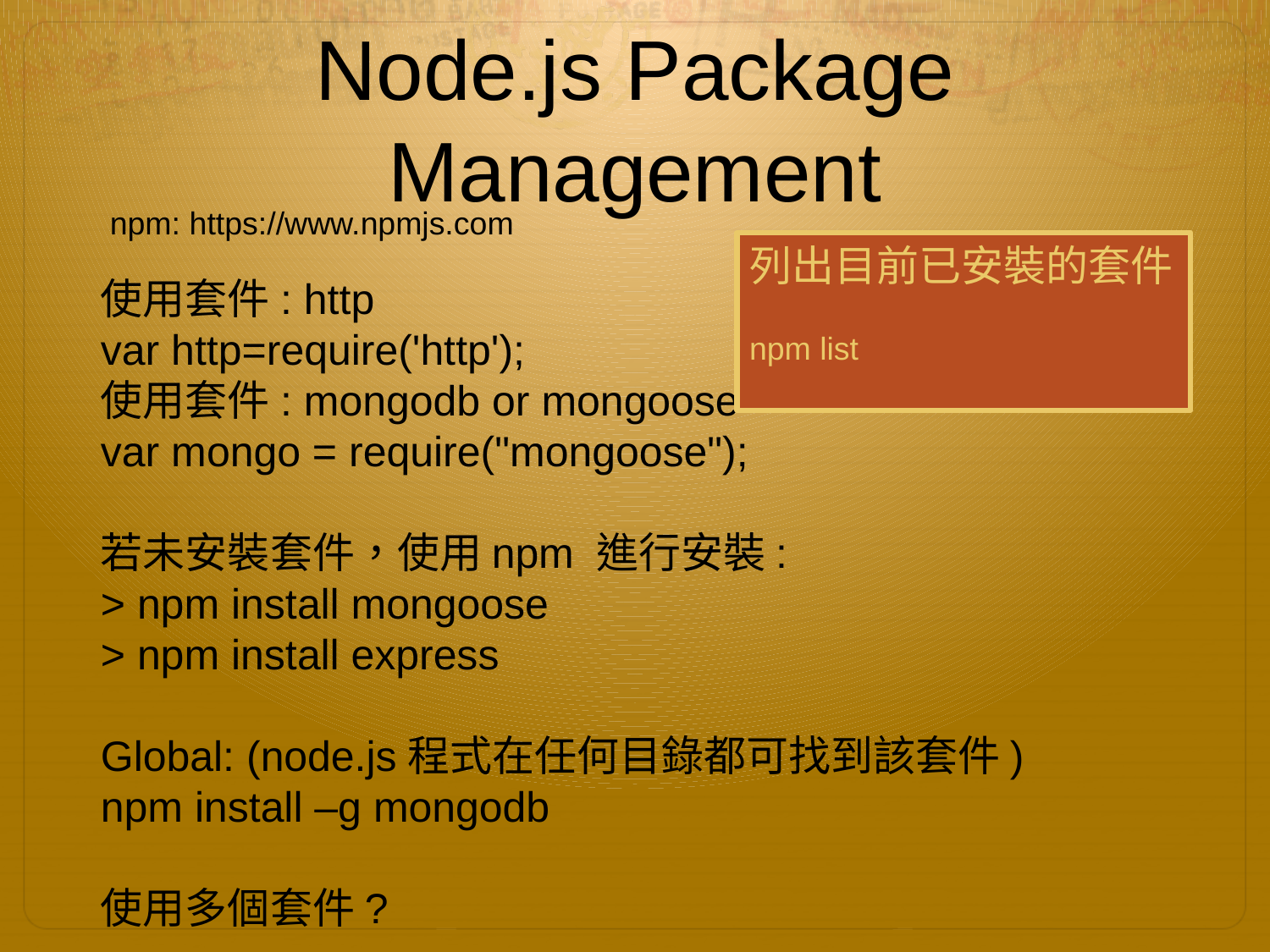

# Node.js Package Management
npm: https://www.npmjs.com
列出目前已安裝的套件

npm list

使用套件: http
var http=require('http');
使用套件: mongodb or mongoose
var mongo = require("mongoose");

若未安裝套件，使用npm 進行安裝:
> npm install mongoose
> npm install express

Global: (node.js程式在任何目錄都可找到該套件)
npm install –g mongodb

使用多個套件?